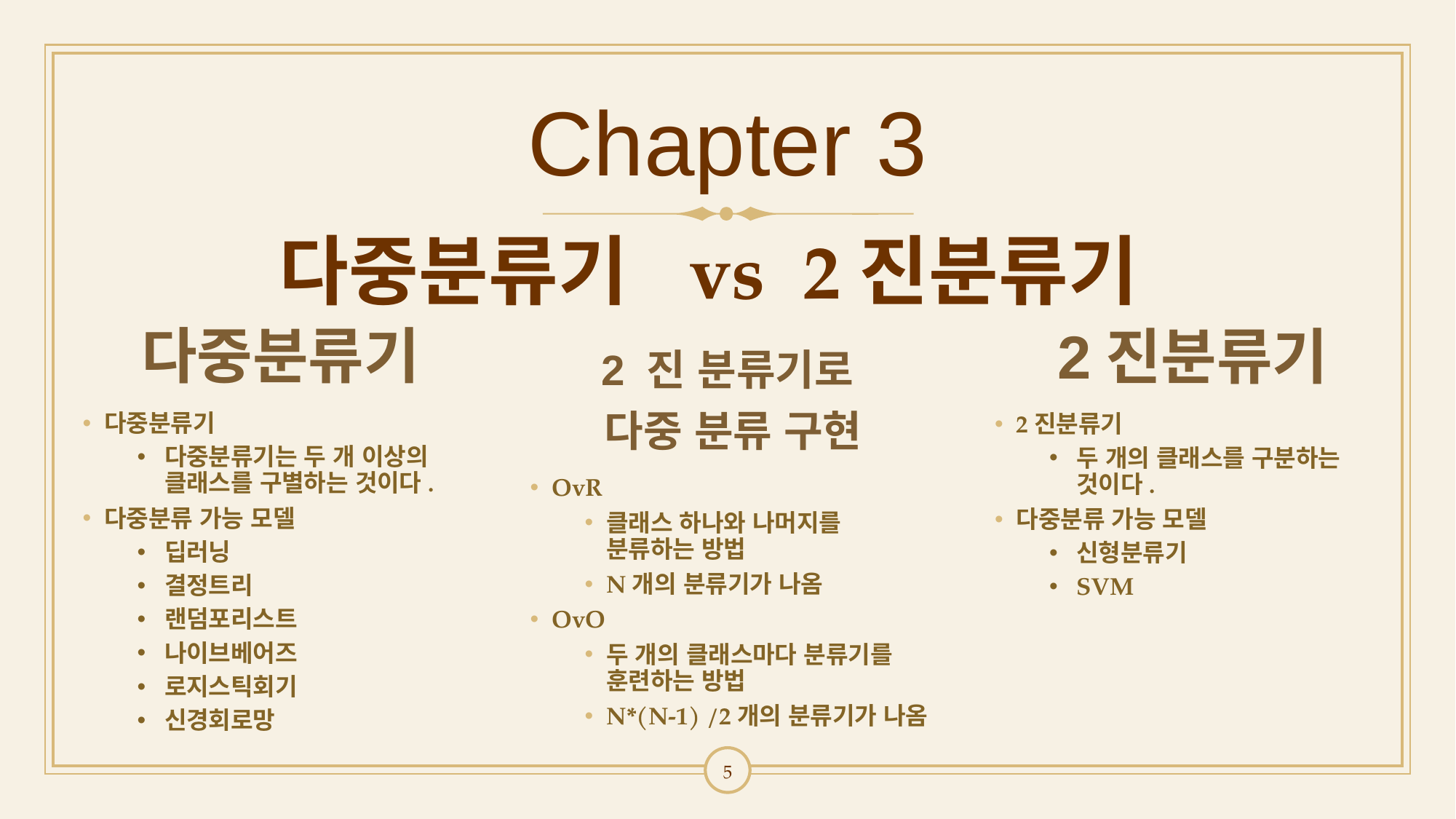

# Chapter 3
다중분류기  vs  2진분류기

다중분류기
2진분류기
2 진 분류기로
다중 분류 구현
다중분류기
다중분류기는 두 개 이상의 클래스를 구별하는 것이다.
다중분류 가능 모델
딥러닝
결정트리
랜덤포리스트
나이브베어즈
로지스틱회기
신경회로망

2진분류기
두 개의 클래스를 구분하는 것이다.
다중분류 가능 모델
신형분류기
SVM

OvR
클래스 하나와 나머지를 분류하는 방법
N개의 분류기가 나옴
OvO
두 개의 클래스마다 분류기를 훈련하는 방법
N*(N-1) /2개의 분류기가 나옴

5